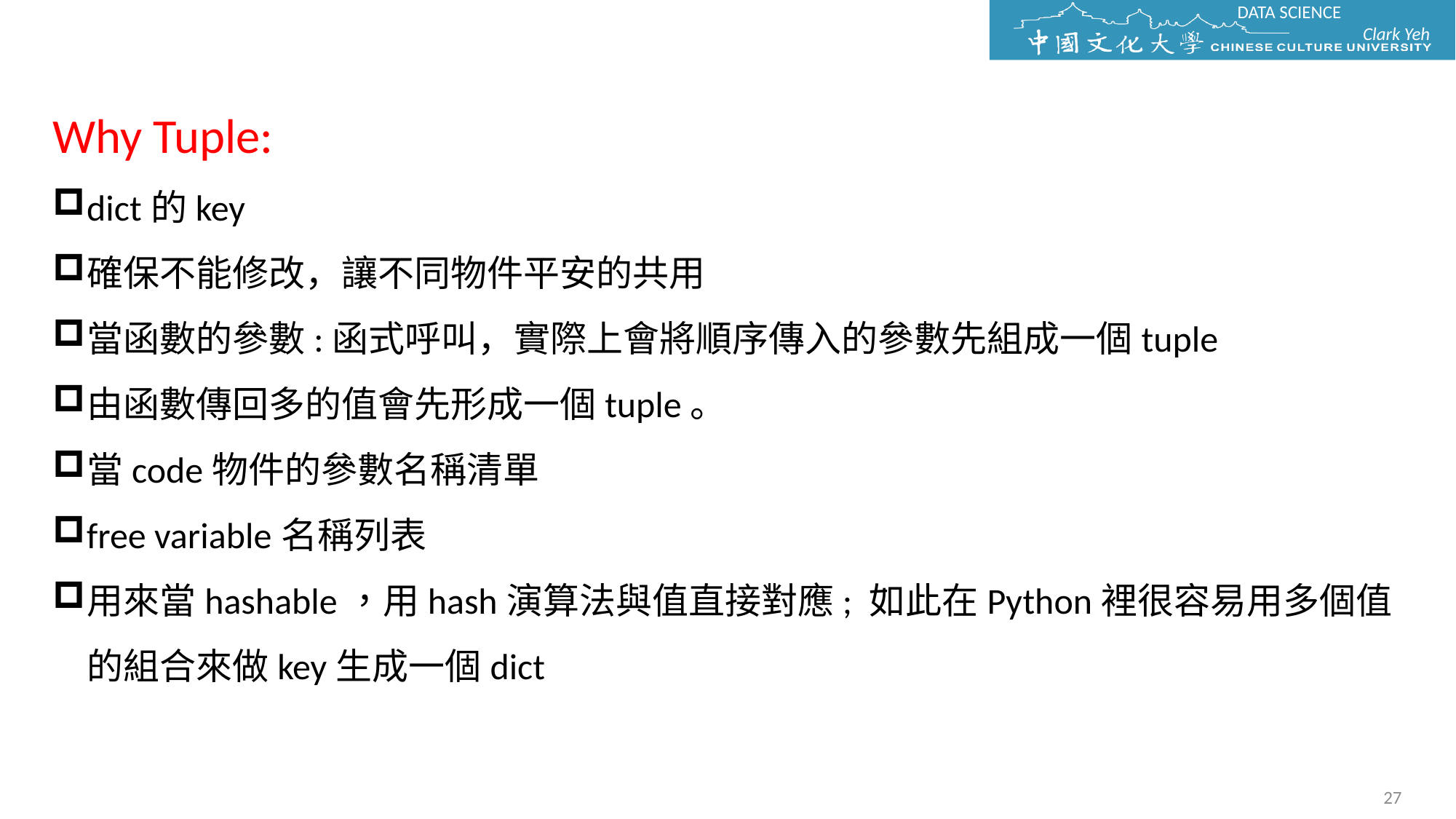

Why Tuple:
dict的key
確保不能修改，讓不同物件平安的共用
當函數的參數:函式呼叫，實際上會將順序傳入的參數先組成一個tuple
由函數傳回多的值會先形成一個tuple。
當code物件的參數名稱清單
free variable名稱列表
用來當hashable，用hash演算法與值直接對應; 如此在Python裡很容易用多個值的組合來做key生成一個dict
27